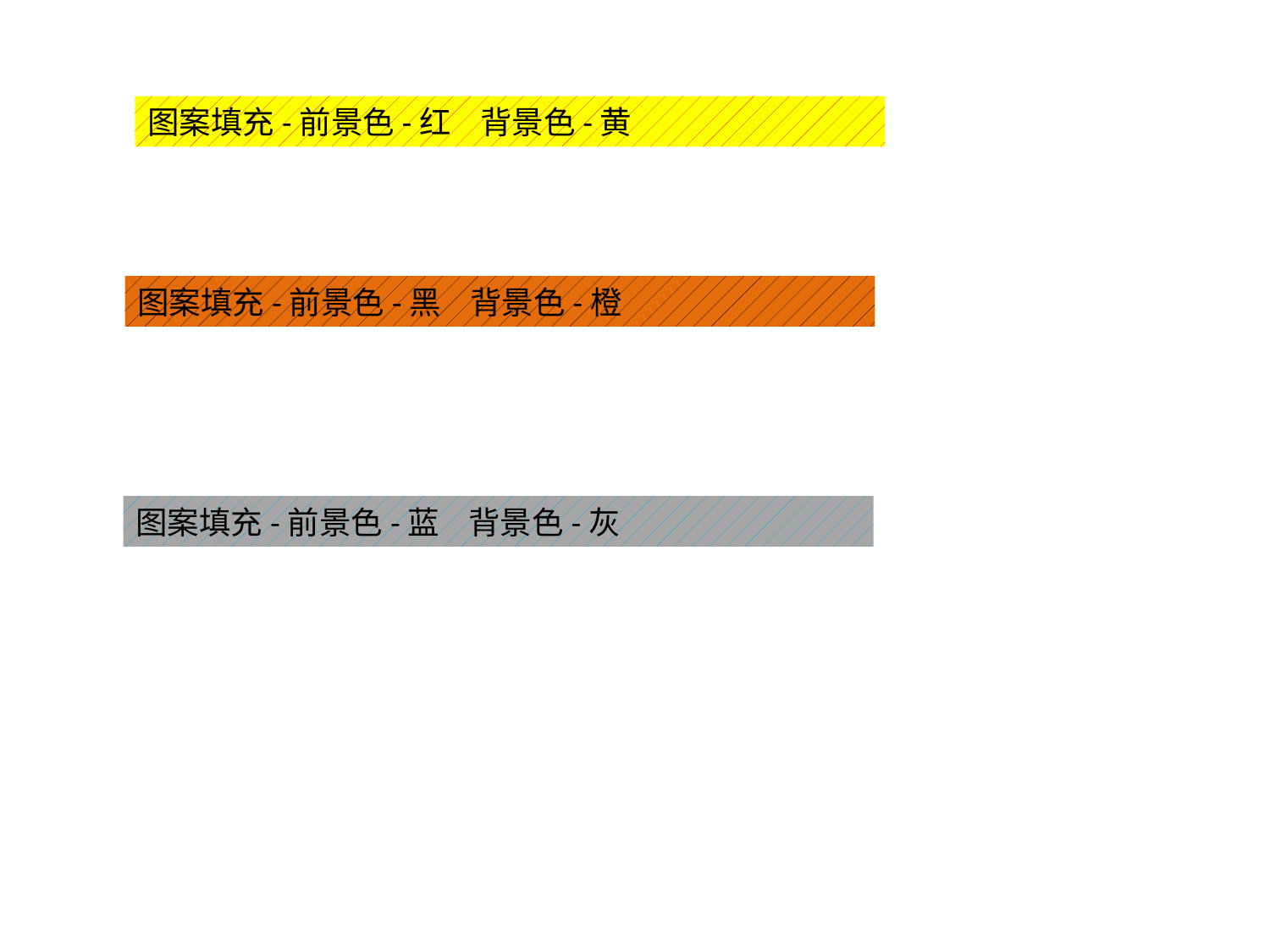

图案填充-前景色-红    背景色-黄
图案填充-前景色-黑    背景色-橙
图案填充-前景色-蓝    背景色-灰